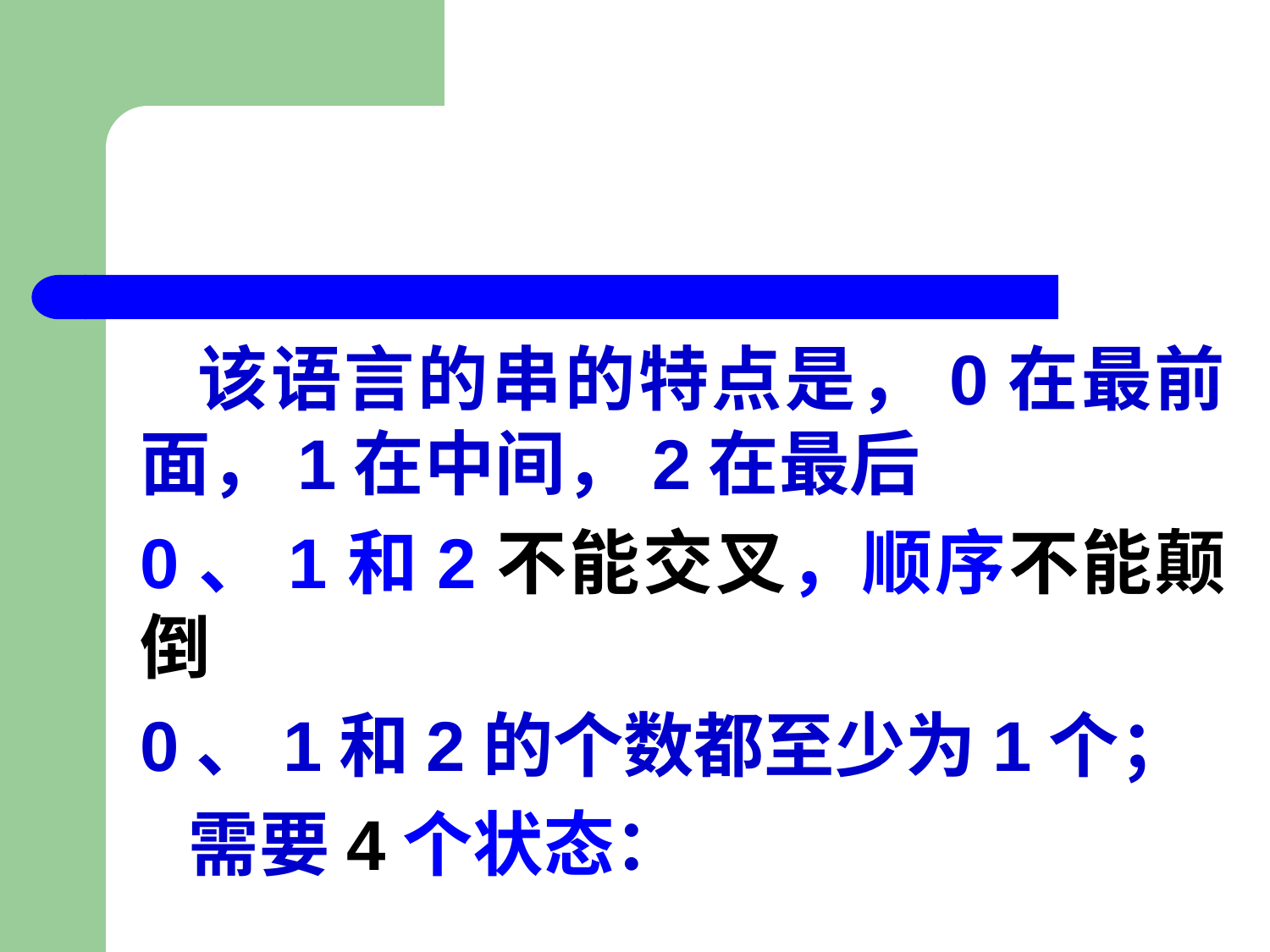

#
  该语言的串的特点是，0在最前面，1在中间，2在最后
0、1和2不能交叉，顺序不能颠倒
0、1和2的个数都至少为1个；
  需要4个状态：